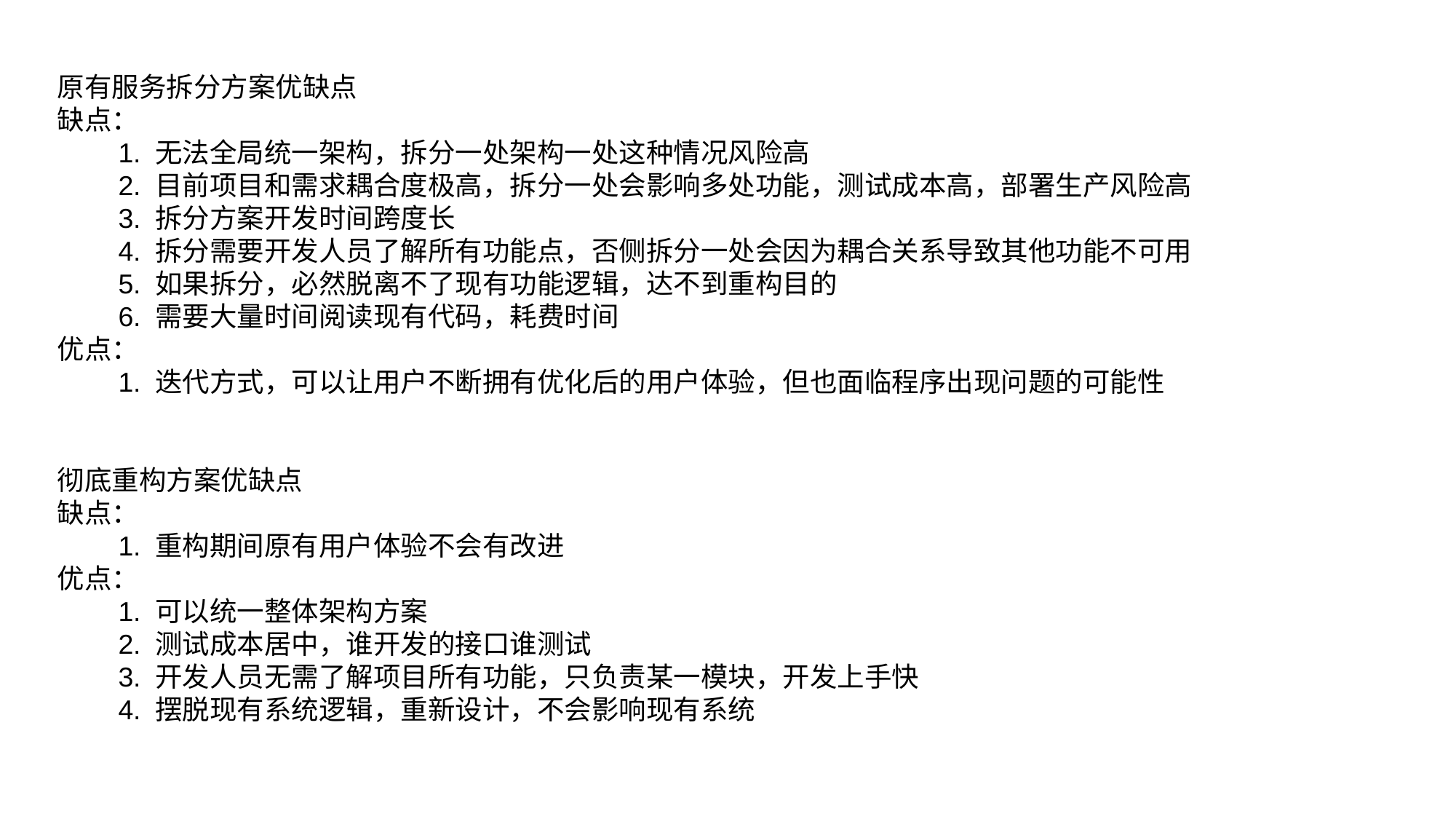

原有服务拆分方案优缺点
缺点：
        1. 无法全局统一架构，拆分一处架构一处这种情况风险高
        2. 目前项目和需求耦合度极高，拆分一处会影响多处功能，测试成本高，部署生产风险高
        3. 拆分方案开发时间跨度长
        4. 拆分需要开发人员了解所有功能点，否侧拆分一处会因为耦合关系导致其他功能不可用
        5. 如果拆分，必然脱离不了现有功能逻辑，达不到重构目的
        6. 需要大量时间阅读现有代码，耗费时间
优点：
        1. 迭代方式，可以让用户不断拥有优化后的用户体验，但也面临程序出现问题的可能性

彻底重构方案优缺点
缺点：
        1. 重构期间原有用户体验不会有改进
优点：
        1. 可以统一整体架构方案
        2. 测试成本居中，谁开发的接口谁测试
        3. 开发人员无需了解项目所有功能，只负责某一模块，开发上手快
        4. 摆脱现有系统逻辑，重新设计，不会影响现有系统